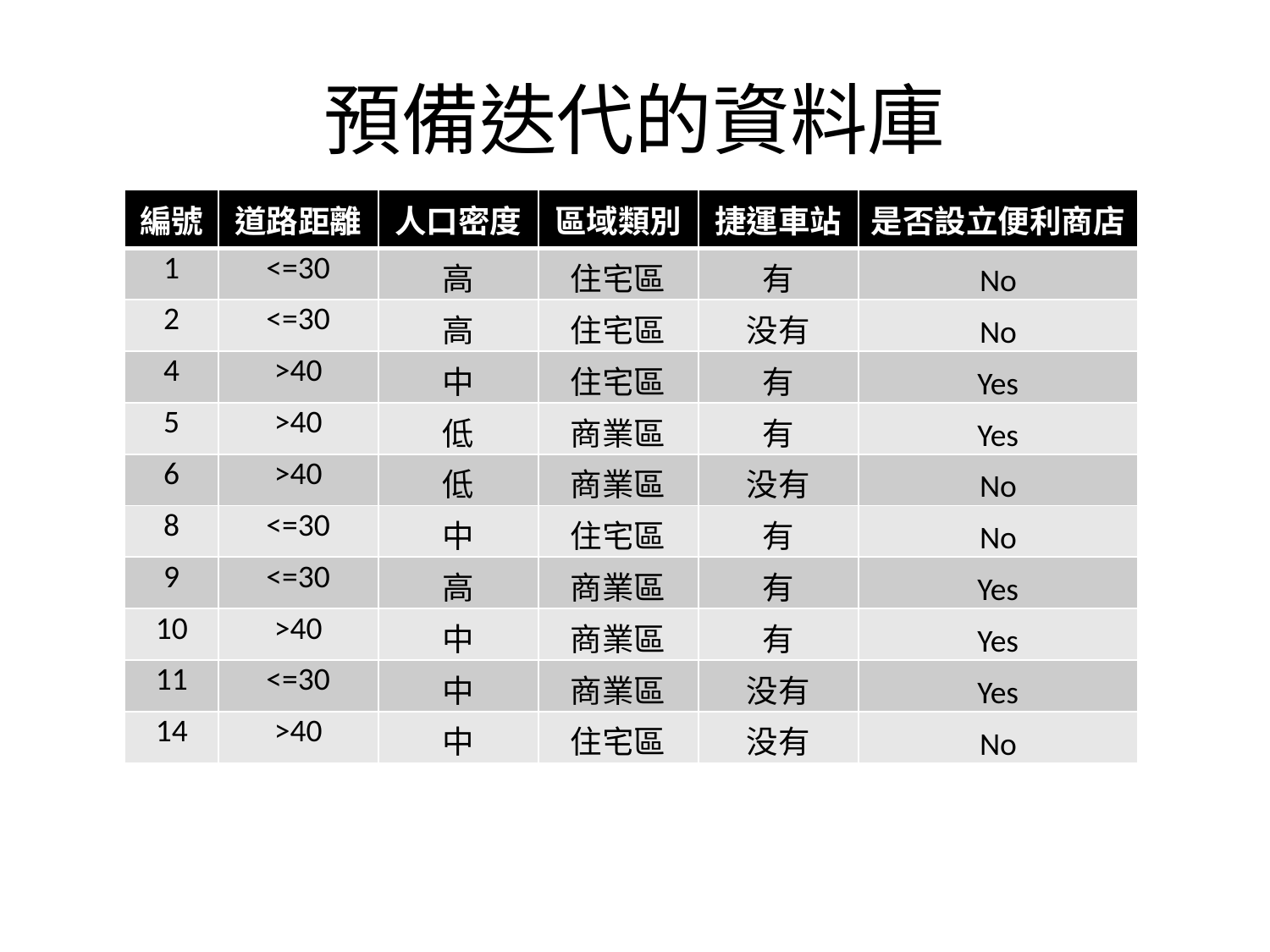

# 預備迭代的資料庫
| 編號 | 道路距離 | 人口密度 | 區域類別 | 捷運車站 | 是否設立便利商店 |
| --- | --- | --- | --- | --- | --- |
| 1 | <=30 | 高 | 住宅區 | 有 | No |
| 2 | <=30 | 高 | 住宅區 | 没有 | No |
| 4 | >40 | 中 | 住宅區 | 有 | Yes |
| 5 | >40 | 低 | 商業區 | 有 | Yes |
| 6 | >40 | 低 | 商業區 | 没有 | No |
| 8 | <=30 | 中 | 住宅區 | 有 | No |
| 9 | <=30 | 高 | 商業區 | 有 | Yes |
| 10 | >40 | 中 | 商業區 | 有 | Yes |
| 11 | <=30 | 中 | 商業區 | 没有 | Yes |
| 14 | >40 | 中 | 住宅區 | 没有 | No |